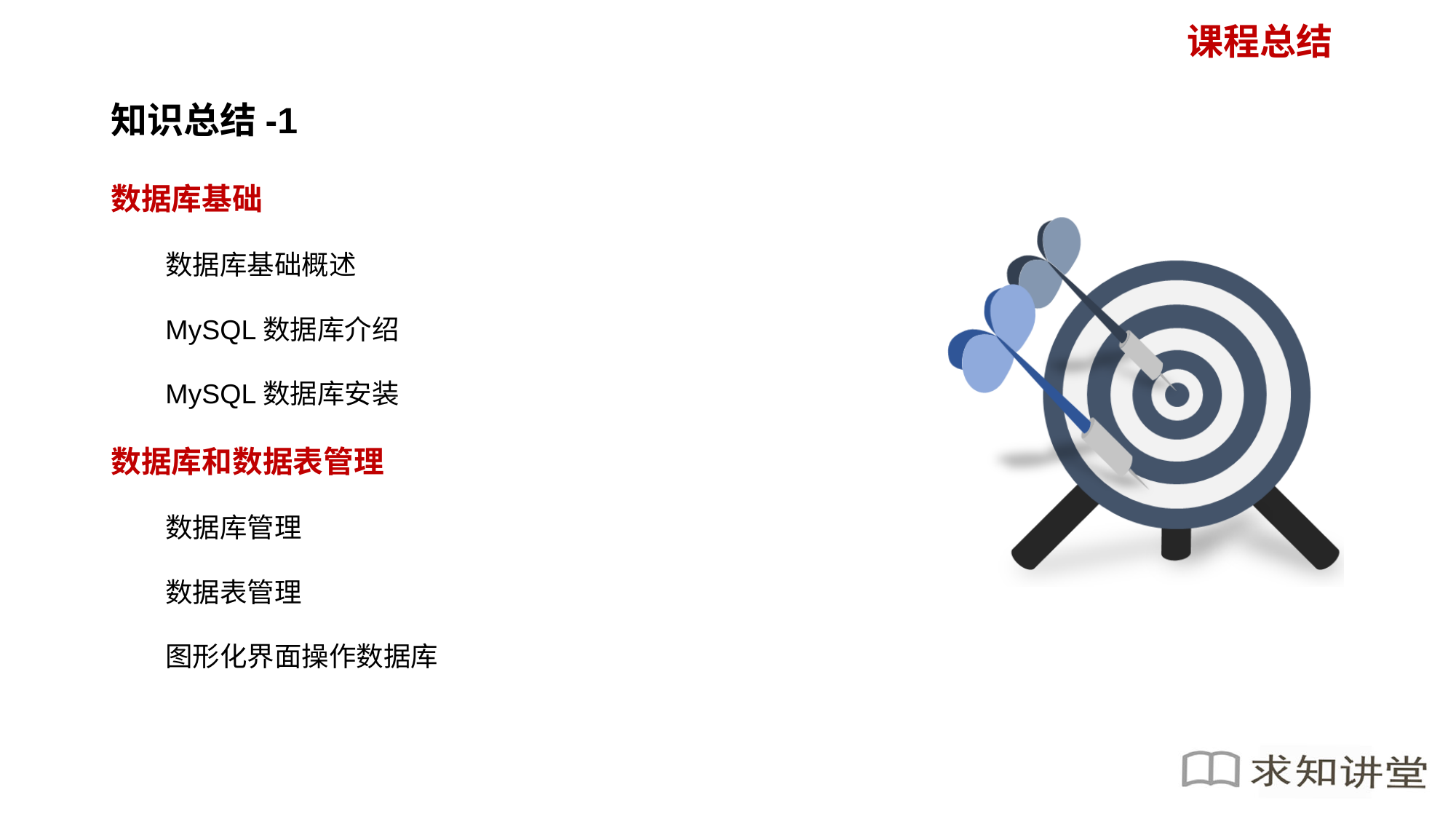

知识总结-1
数据库基础
数据库基础概述
MySQL数据库介绍
MySQL数据库安装
数据库和数据表管理
数据库管理
数据表管理
图形化界面操作数据库